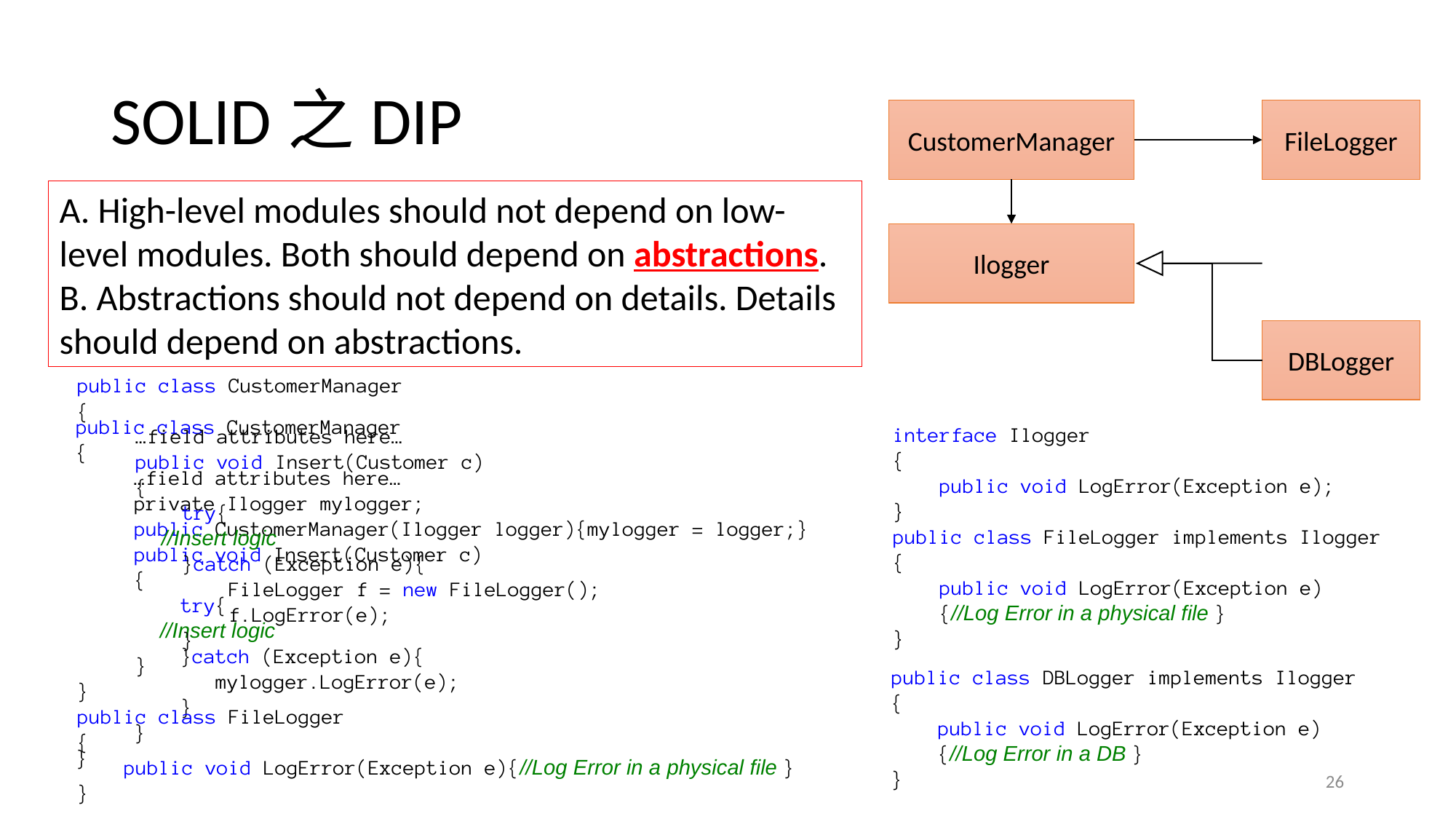

# SOLID之DIP
CustomerManager
FileLogger
A. High-level modules should not depend on low-level modules. Both should depend on abstractions.
B. Abstractions should not depend on details. Details should depend on abstractions.
Ilogger

DBLogger
public class CustomerManager
{
     …field attributes here…
     public void Insert(Customer c)
     {
         try{
              //Insert logic
         }catch (Exception e){
             FileLogger f = new FileLogger();
             f.LogError(e);
         }
     }
}
public class FileLogger
{
    public void LogError(Exception e){//Log Error in a physical file }
}
public class CustomerManager
{
     …field attributes here…
     private Ilogger mylogger;
     public CustomerManager(Ilogger logger){mylogger = logger;}
     public void Insert(Customer c)
     {
         try{
              //Insert logic
         }catch (Exception e){
            mylogger.LogError(e);
         }
     }
}
interface Ilogger
{
    public void LogError(Exception e);
}
public class FileLogger implements Ilogger
{
    public void LogError(Exception e)
    {//Log Error in a physical file }
}
public class DBLogger implements Ilogger
{
    public void LogError(Exception e)
    {//Log Error in a DB }
}
26